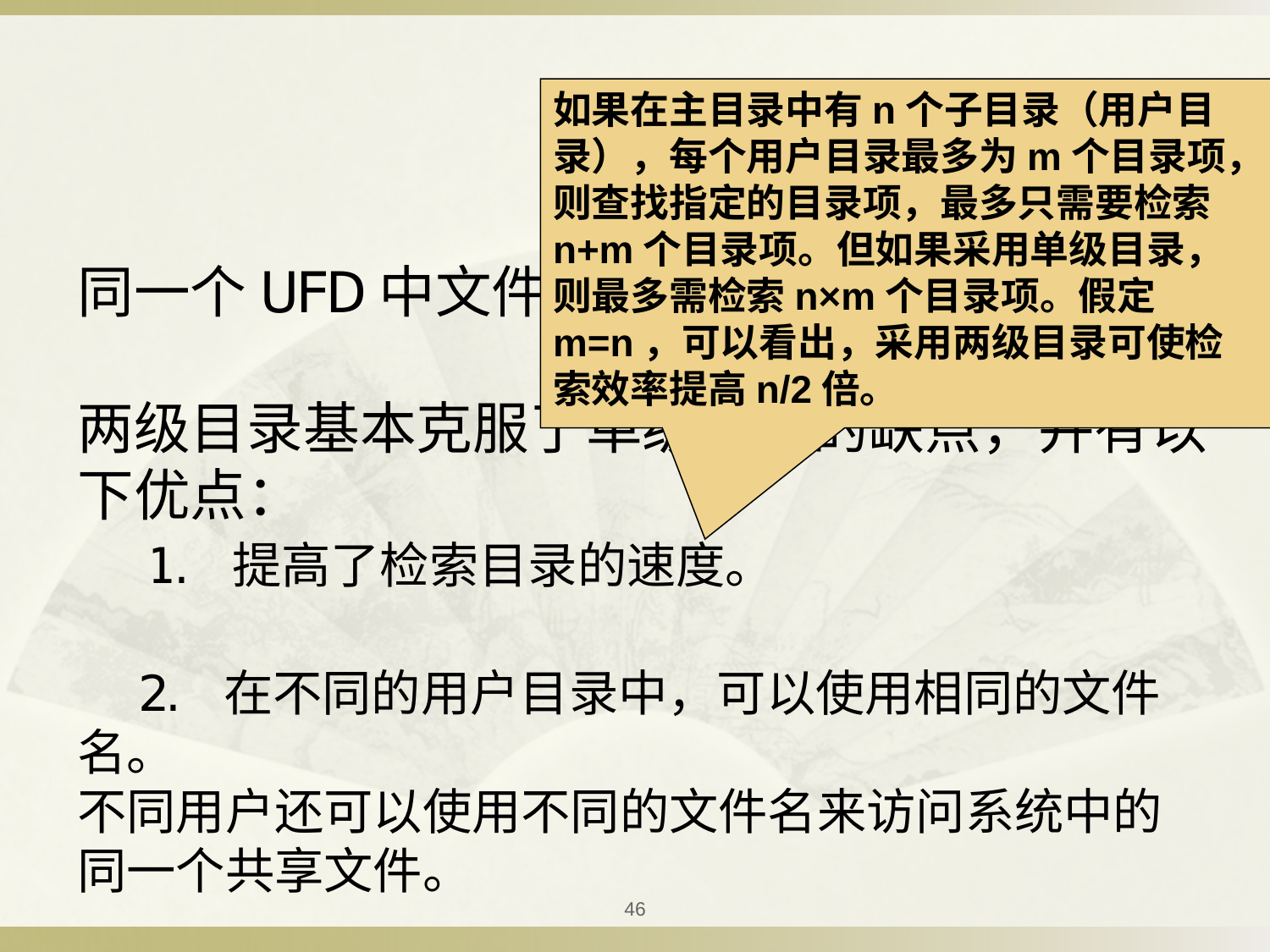

如果在主目录中有n个子目录（用户目录），每个用户目录最多为m个目录项，则查找指定的目录项，最多只需要检索n+m个目录项。但如果采用单级目录，则最多需检索n×m个目录项。假定m=n，可以看出，采用两级目录可使检索效率提高n/2倍。
同一个UFD中文件不能重名。

两级目录基本克服了单级目录的缺点，并有以下优点：
    1.  提高了检索目录的速度。

    2.  在不同的用户目录中，可以使用相同的文件名。
不同用户还可以使用不同的文件名来访问系统中的同一个共享文件。
46